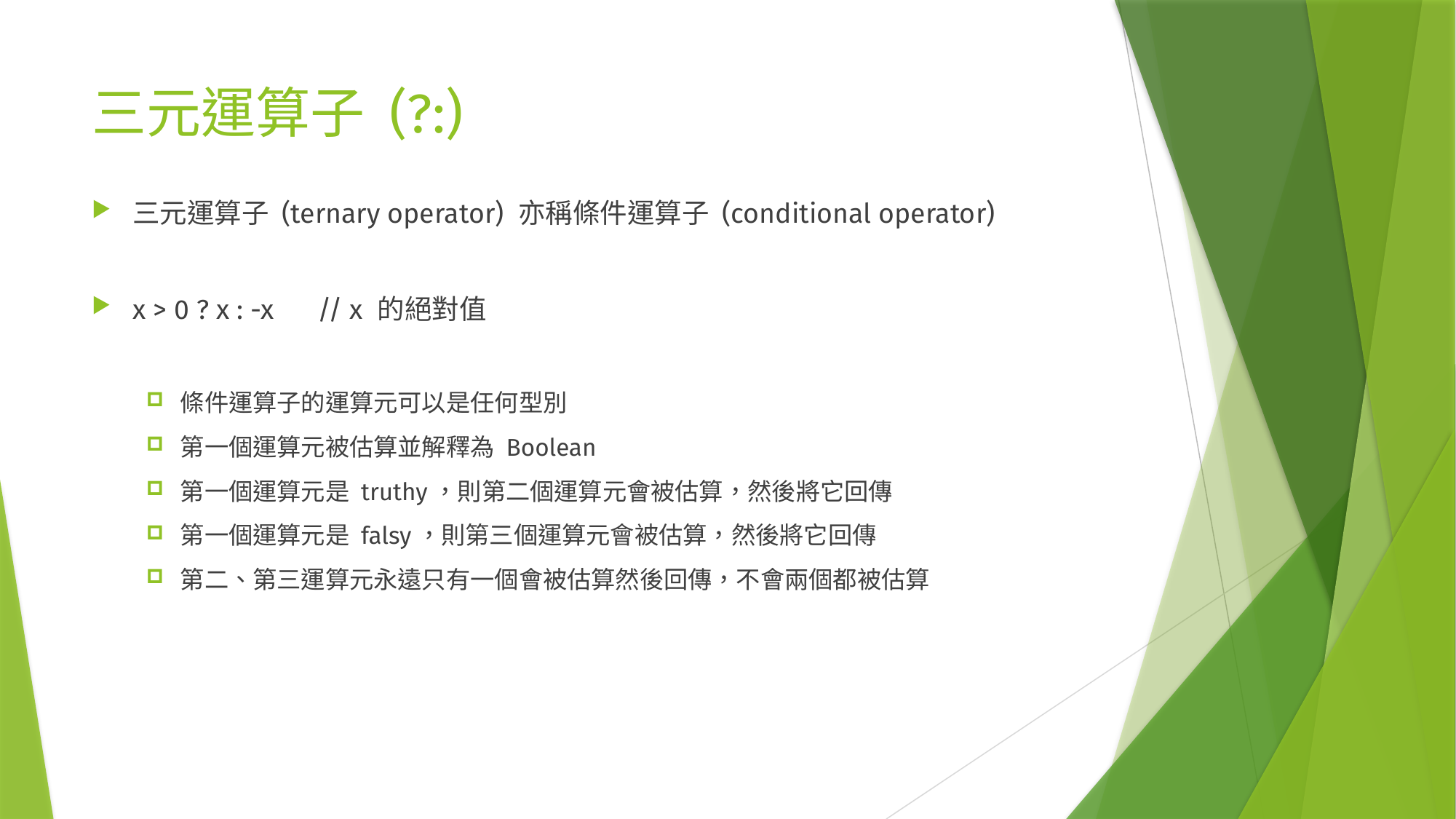

# 三元運算子 (?:)
三元運算子 (ternary operator) 亦稱條件運算子 (conditional operator)

x > 0 ? x : -x      // x 的絕對值

條件運算子的運算元可以是任何型別
第一個運算元被估算並解釋為 Boolean
第一個運算元是 truthy，則第二個運算元會被估算，然後將它回傳
第一個運算元是 falsy，則第三個運算元會被估算，然後將它回傳
第二、第三運算元永遠只有一個會被估算然後回傳，不會兩個都被估算